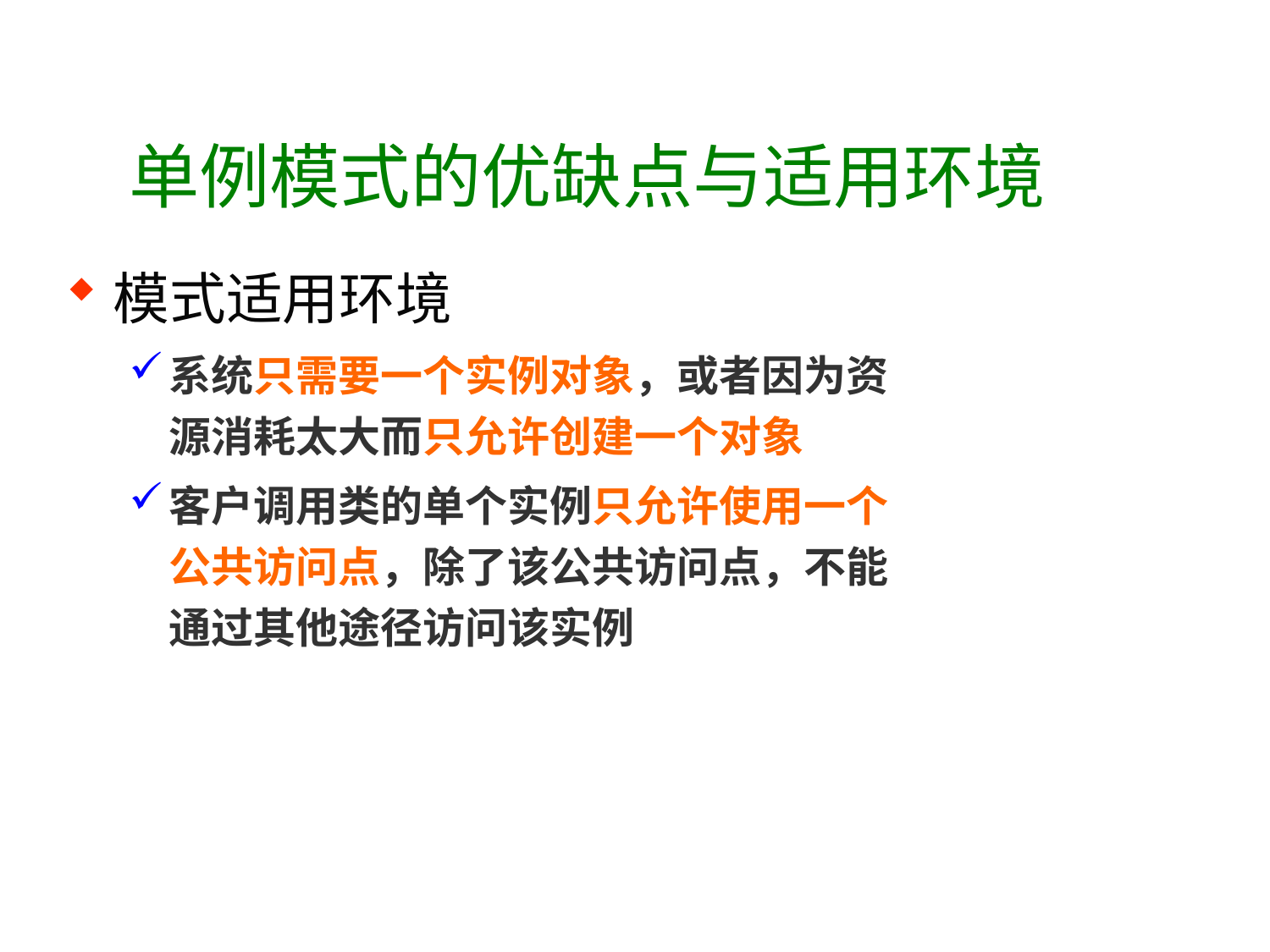

# 单例模式的优缺点与适用环境
模式适用环境
系统只需要一个实例对象，或者因为资源消耗太大而只允许创建一个对象
客户调用类的单个实例只允许使用一个公共访问点，除了该公共访问点，不能通过其他途径访问该实例